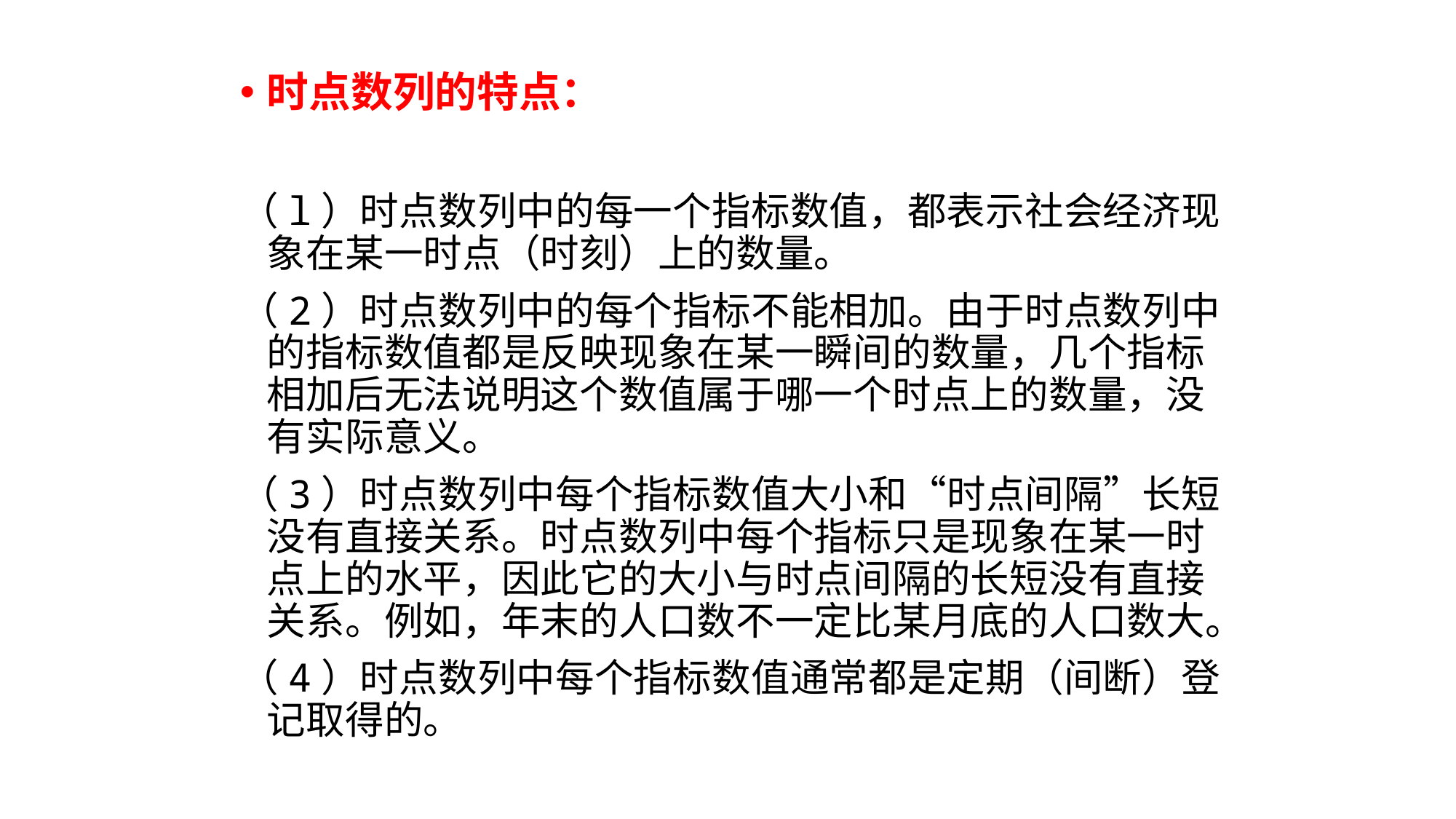

时点数列的特点：

（l）时点数列中的每一个指标数值，都表示社会经济现象在某一时点（时刻）上的数量。
（2）时点数列中的每个指标不能相加。由于时点数列中的指标数值都是反映现象在某一瞬间的数量，几个指标相加后无法说明这个数值属于哪一个时点上的数量，没有实际意义。
（3）时点数列中每个指标数值大小和“时点间隔”长短没有直接关系。时点数列中每个指标只是现象在某一时点上的水平，因此它的大小与时点间隔的长短没有直接关系。例如，年末的人口数不一定比某月底的人口数大。
（4）时点数列中每个指标数值通常都是定期（间断）登记取得的。